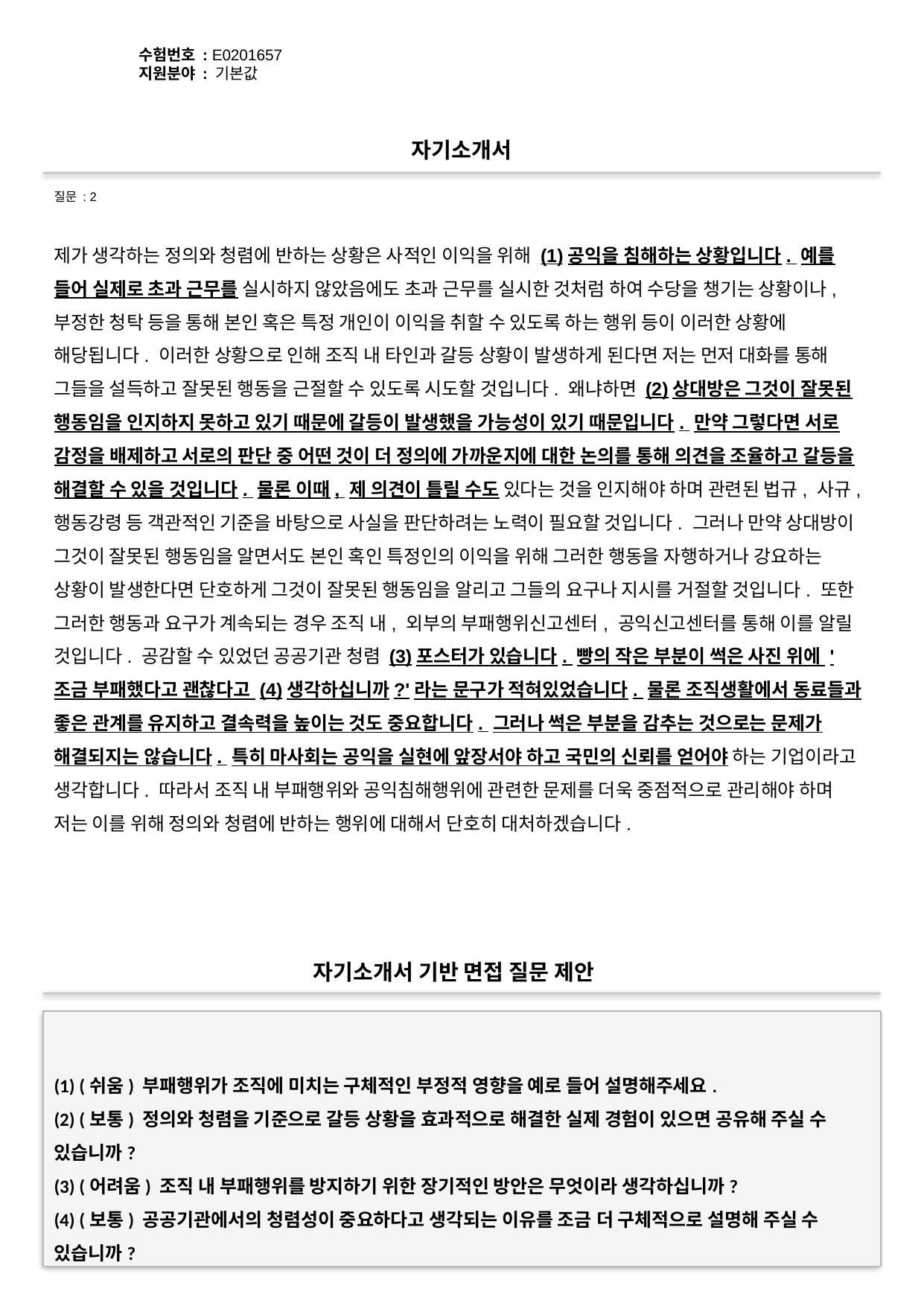

수험번호 : E0201657
지원분야 : 기본값
#

자기소개서

질문 : 2

제가 생각하는 정의와 청렴에 반하는 상황은 사적인 이익을 위해 (1)공익을 침해하는 상황입니다. 예를 들어 실제로 초과 근무를 실시하지 않았음에도 초과 근무를 실시한 것처럼 하여 수당을 챙기는 상황이나, 부정한 청탁 등을 통해 본인 혹은 특정 개인이 이익을 취할 수 있도록 하는 행위 등이 이러한 상황에 해당됩니다. 이러한 상황으로 인해 조직 내 타인과 갈등 상황이 발생하게 된다면 저는 먼저 대화를 통해 그들을 설득하고 잘못된 행동을 근절할 수 있도록 시도할 것입니다. 왜냐하면 (2)상대방은 그것이 잘못된 행동임을 인지하지 못하고 있기 때문에 갈등이 발생했을 가능성이 있기 때문입니다. 만약 그렇다면 서로 감정을 배제하고 서로의 판단 중 어떤 것이 더 정의에 가까운지에 대한 논의를 통해 의견을 조율하고 갈등을 해결할 수 있을 것입니다. 물론 이때, 제 의견이 틀릴 수도 있다는 것을 인지해야 하며 관련된 법규, 사규, 행동강령 등 객관적인 기준을 바탕으로 사실을 판단하려는 노력이 필요할 것입니다. 그러나 만약 상대방이 그것이 잘못된 행동임을 알면서도 본인 혹인 특정인의 이익을 위해 그러한 행동을 자행하거나 강요하는 상황이 발생한다면 단호하게 그것이 잘못된 행동임을 알리고 그들의 요구나 지시를 거절할 것입니다. 또한 그러한 행동과 요구가 계속되는 경우 조직 내, 외부의 부패행위신고센터, 공익신고센터를 통해 이를 알릴 것입니다. 공감할 수 있었던 공공기관 청렴 (3)포스터가 있습니다. 빵의 작은 부분이 썩은 사진 위에 '조금 부패했다고 괜찮다고 (4)생각하십니까?'라는 문구가 적혀있었습니다. 물론 조직생활에서 동료들과 좋은 관계를 유지하고 결속력을 높이는 것도 중요합니다. 그러나 썩은 부분을 감추는 것으로는 문제가 해결되지는 않습니다. 특히 마사회는 공익을 실현에 앞장서야 하고 국민의 신뢰를 얻어야 하는 기업이라고 생각합니다. 따라서 조직 내 부패행위와 공익침해행위에 관련한 문제를 더욱 중점적으로 관리해야 하며 저는 이를 위해 정의와 청렴에 반하는 행위에 대해서 단호히 대처하겠습니다.

자기소개서 기반 면접 질문 제안

(1) (쉬움) 부패행위가 조직에 미치는 구체적인 부정적 영향을 예로 들어 설명해주세요.
(2) (보통) 정의와 청렴을 기준으로 갈등 상황을 효과적으로 해결한 실제 경험이 있으면 공유해 주실 수 있습니까?
(3) (어려움) 조직 내 부패행위를 방지하기 위한 장기적인 방안은 무엇이라 생각하십니까?
(4) (보통) 공공기관에서의 청렴성이 중요하다고 생각되는 이유를 조금 더 구체적으로 설명해 주실 수 있습니까?